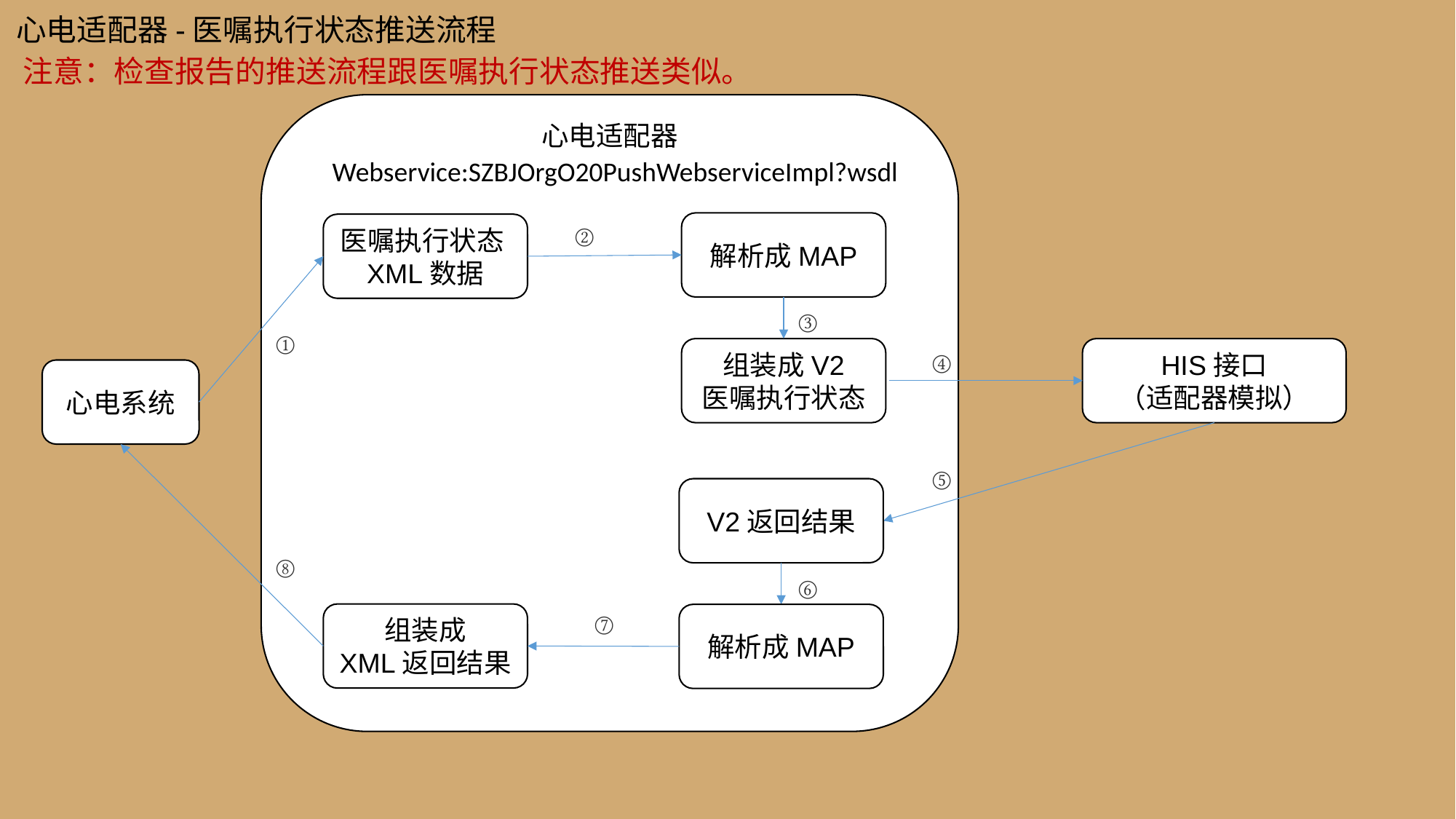

心电适配器-医嘱执行状态推送流程
注意：检查报告的推送流程跟医嘱执行状态推送类似。
心电适配器

Webservice:SZBJOrgO20PushWebserviceImpl?wsdl
解析成MAP
②
医嘱执行状态XML数据
③
①
组装成V2
医嘱执行状态
HIS接口
（适配器模拟）
④
心电系统
⑤
V2返回结果
⑧
⑥
⑦
组装成
XML返回结果
解析成MAP